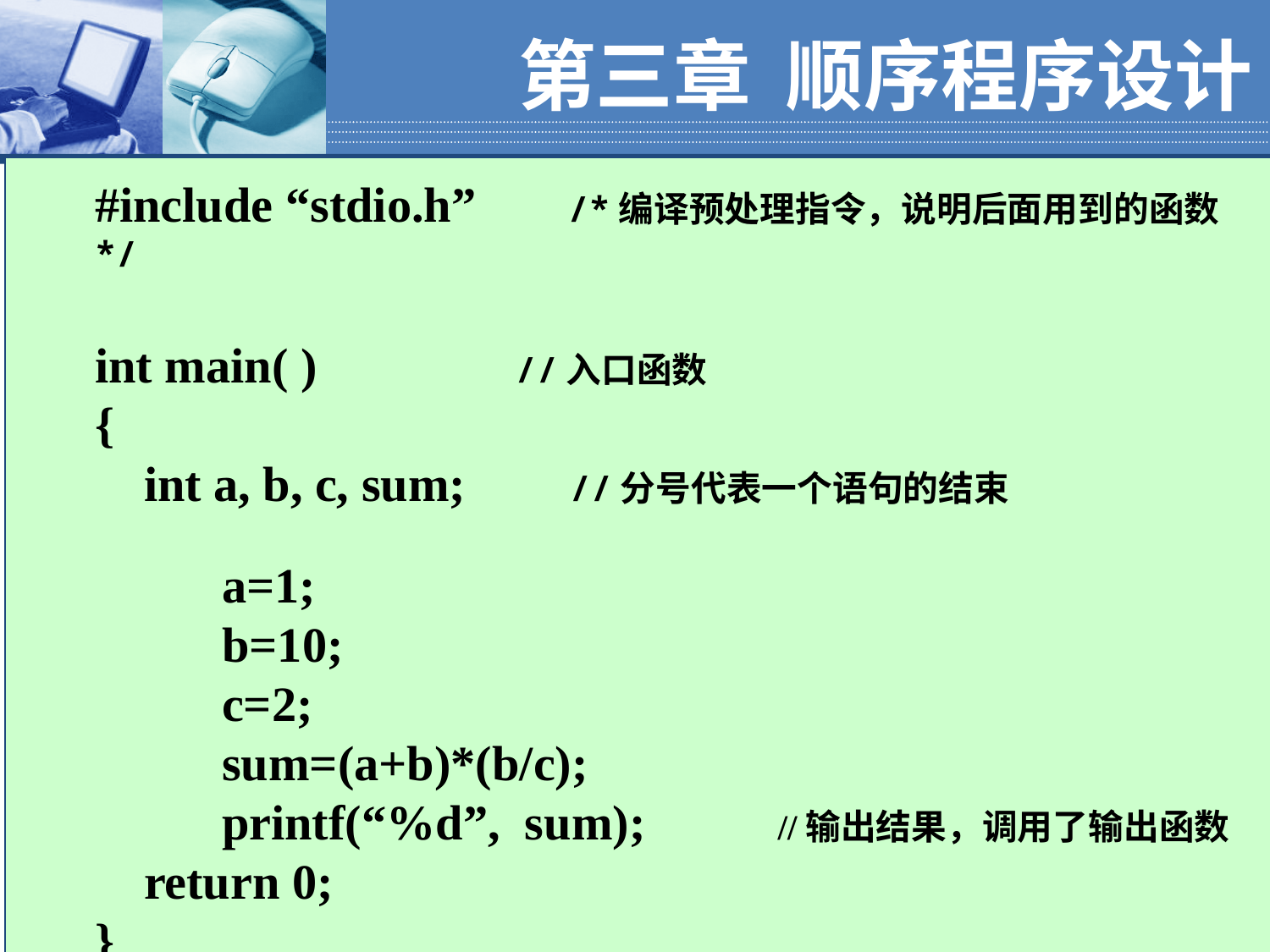

第三章  顺序程序设计
#include “stdio.h”      /*编译预处理指令，说明后面用到的函数*/

int main( )              //入口函数
{
    int a, b, c, sum;        //分号代表一个语句的结束

  	a=1;
	b=10;
	c=2;
	sum=(a+b)*(b/c);
    	printf(“%d”,  sum);           //输出结果，调用了输出函数
    return 0;
}
September 20, 2024